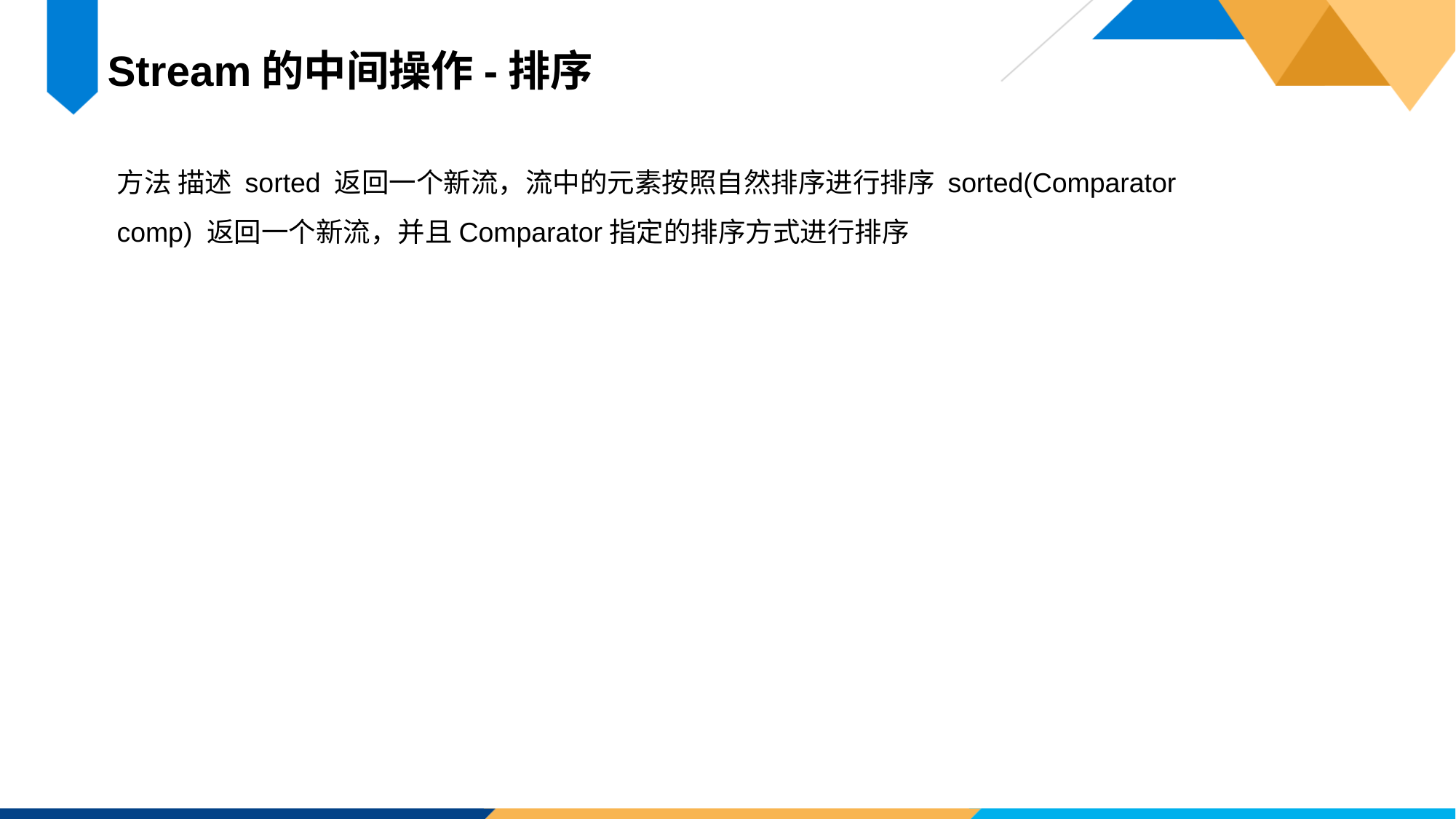

Stream的中间操作-排序
方法 描述 sorted 返回一个新流，流中的元素按照自然排序进行排序 sorted(Comparator comp) 返回一个新流，并且Comparator指定的排序方式进行排序